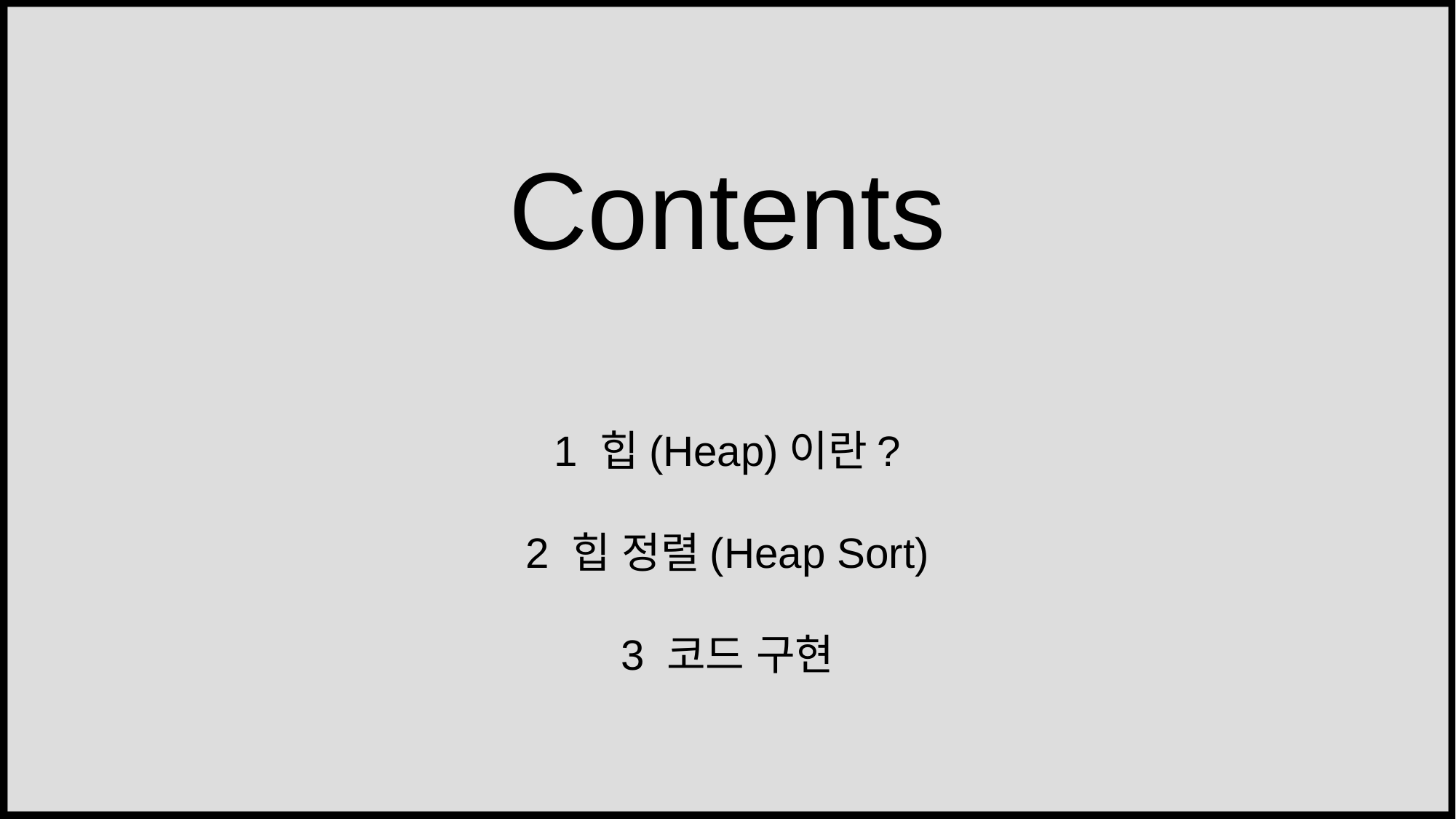

Contents

1 힙(Heap)이란?
2 힙 정렬(Heap Sort)
3 코드 구현